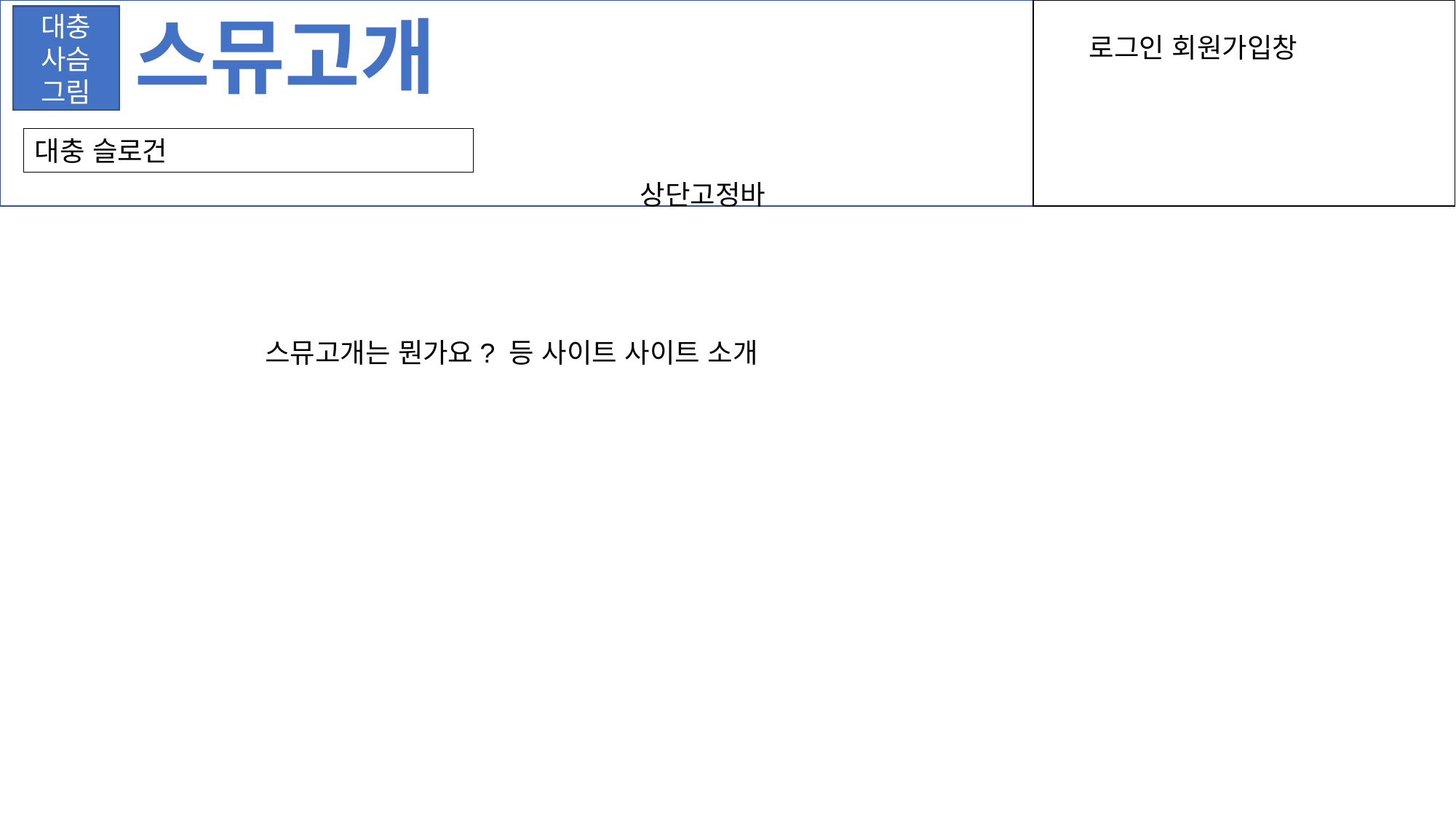

스뮤고개

대충
사슴
그림
로그인 회원가입창
대충 슬로건
상단고정바
스뮤고개는 뭔가요? 등 사이트 사이트 소개